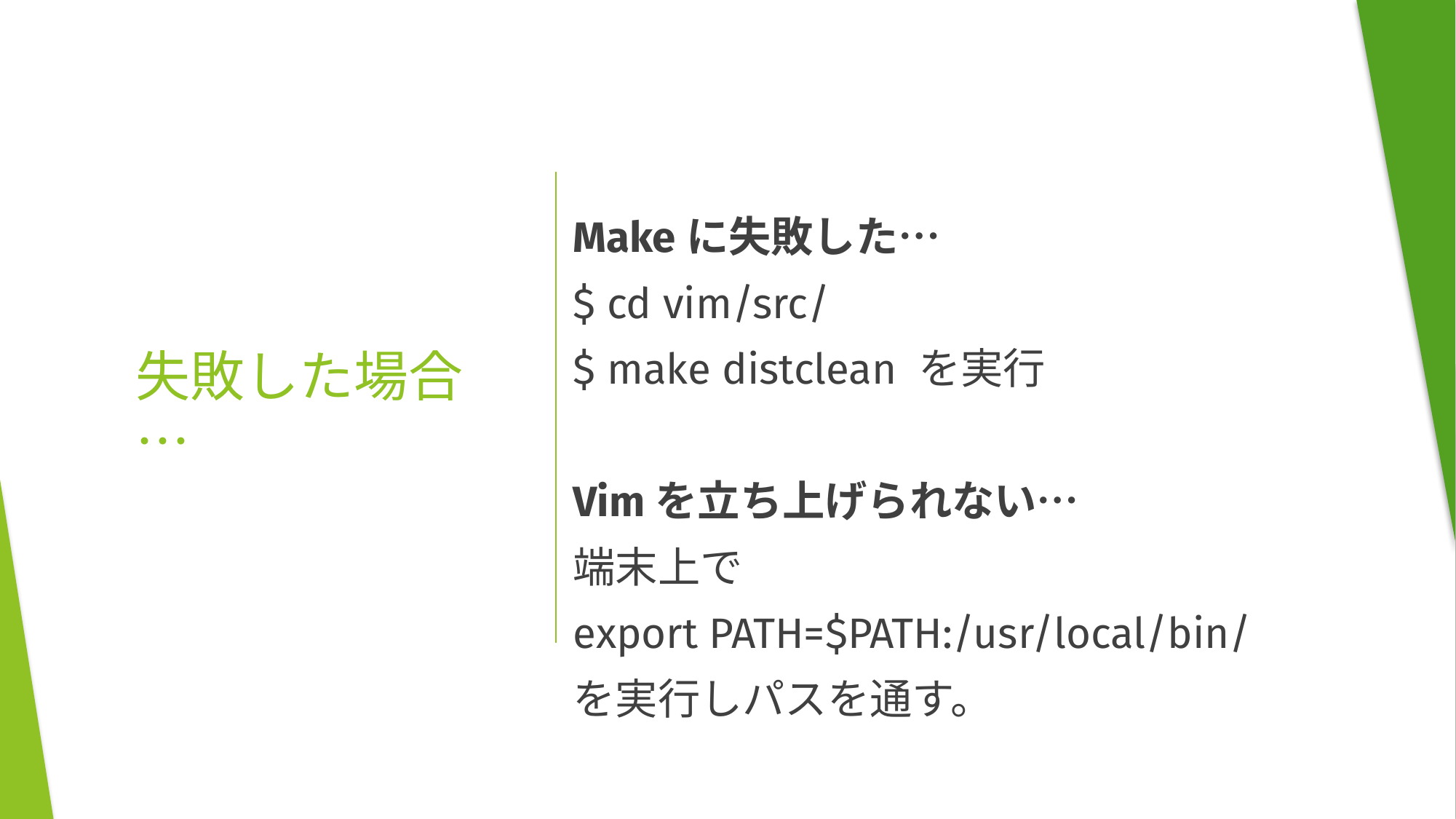

# 失敗した場合…
Makeに失敗した…
$ cd vim/src/
$ make distclean を実行

Vimを立ち上げられない…
端末上で
export PATH=$PATH:/usr/local/bin/
を実行しパスを通す。